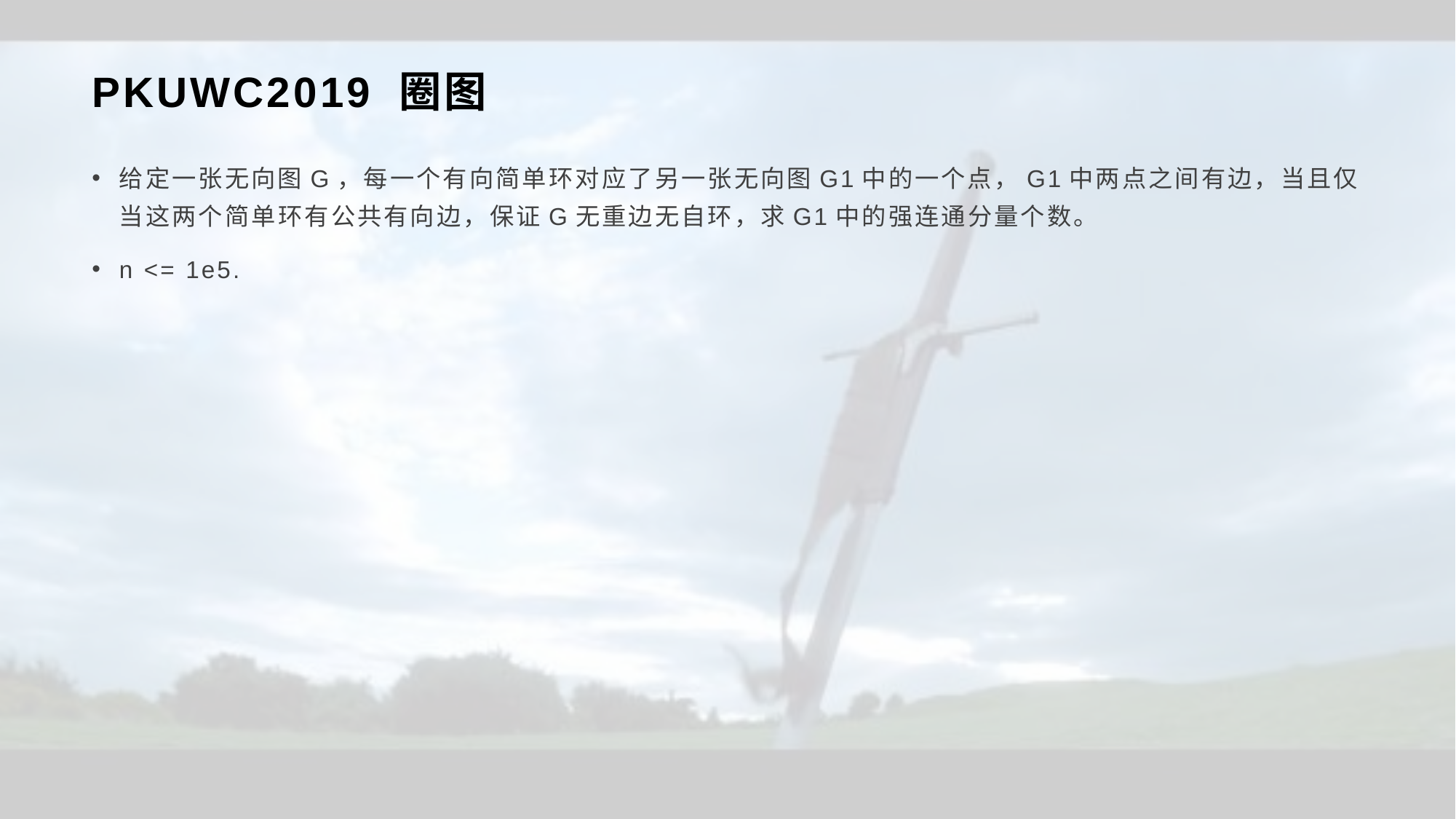

# PKUWC2019 圈图
给定一张无向图G，每一个有向简单环对应了另一张无向图G1中的一个点，G1中两点之间有边，当且仅当这两个简单环有公共有向边，保证G无重边无自环，求G1中的强连通分量个数。
n <= 1e5.